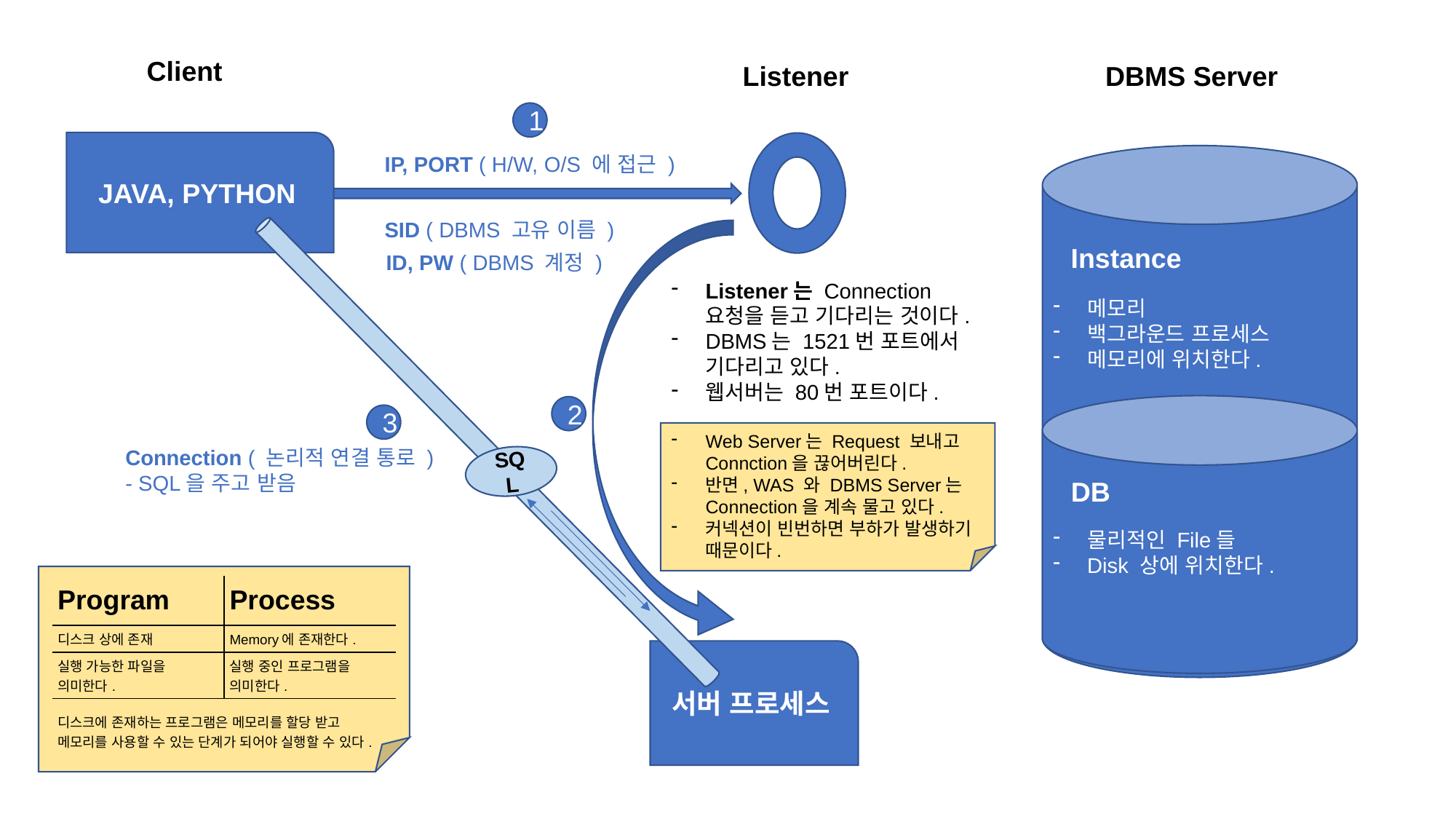

Client
Listener
DBMS Server
1

SQL
JAVA, PYTHON

IP, PORT ( H/W, O/S 에 접근 )

메모리
백그라운드 프로세스
메모리에 위치한다.

SID ( DBMS 고유 이름 )
Instance
ID, PW ( DBMS 계정 )
Listener는 Connection 요청을 듣고 기다리는 것이다.
DBMS는 1521번 포트에서 기다리고 있다.
웹서버는 80번 포트이다.

물리적인 File들
Disk 상에 위치한다.
2
3

Web Server는 Request 보내고 Connction을 끊어버린다.
반면, WAS 와 DBMS Server는 Connection을 계속 물고 있다.
커넥션이 빈번하면 부하가 발생하기 때문이다.
Connection ( 논리적 연결 통로 )
- SQL을 주고 받음
DB

| Program | Process |
| --- | --- |
| 디스크 상에 존재 | Memory에 존재한다. |
| 실행 가능한 파일을 의미한다. | 실행 중인 프로그램을 의미한다. |
| 디스크에 존재하는 프로그램은 메모리를 할당 받고 메모리를 사용할 수 있는 단계가 되어야 실행할 수 있다. |  |
서버 프로세스